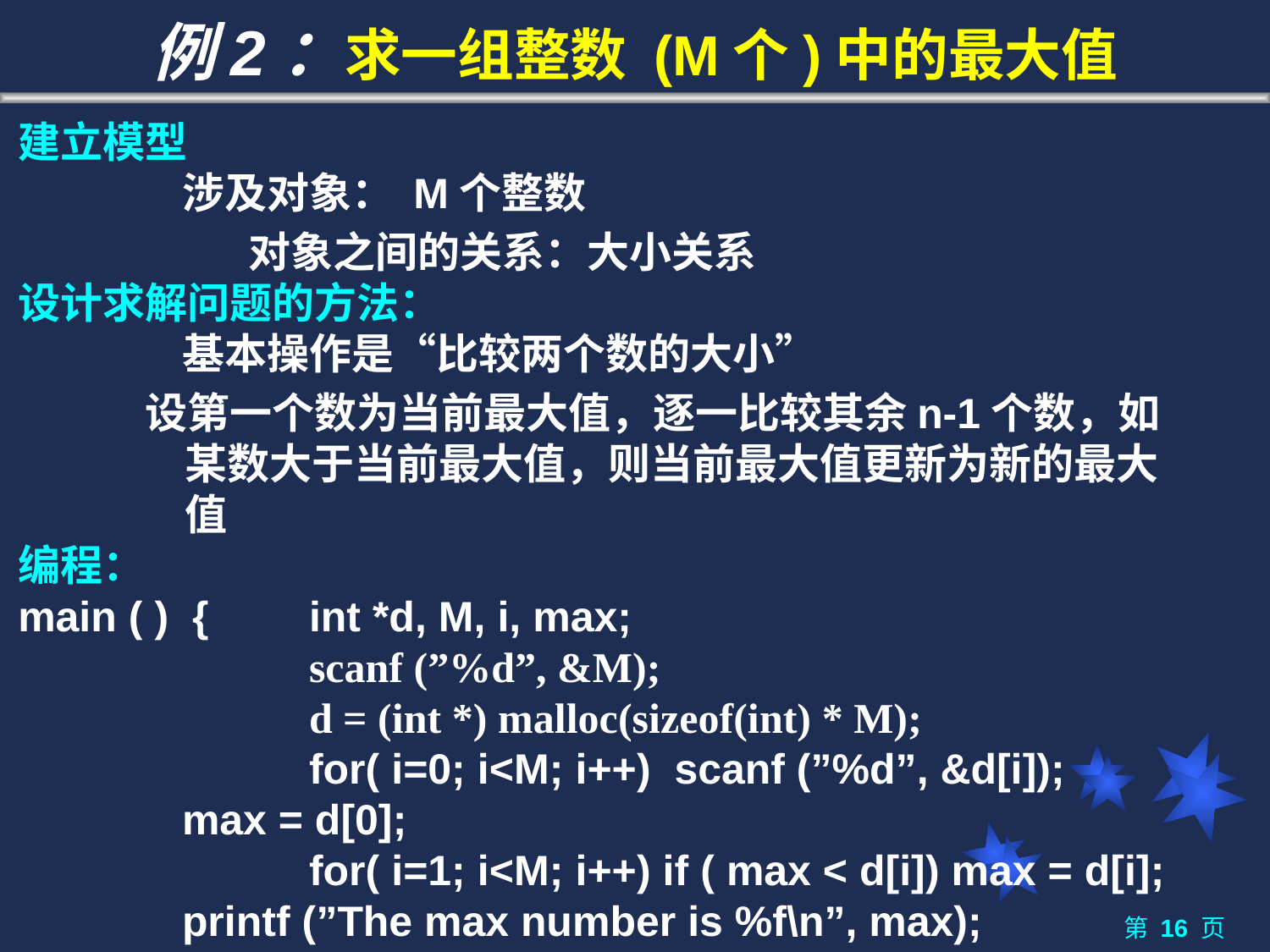

# 例2：求一组整数 (M个)中的最大值
建立模型
		涉及对象： M个整数
		对象之间的关系：大小关系
设计求解问题的方法：
		基本操作是“比较两个数的大小”
设第一个数为当前最大值，逐一比较其余n-1个数，如某数大于当前最大值，则当前最大值更新为新的最大值
编程：
main ( )  {  	int *d, M, i, max;
			scanf (”%d”, &M);
			d = (int *) malloc(sizeof(int) * M);
			for( i=0; i<M; i++)  scanf (”%d”, &d[i]);
            	max = d[0];
	            	for( i=1; i<M; i++) if ( max < d[i]) max = d[i];
            	printf (”The max number is %f\n”, max);
			free(d);  }

第 16 页